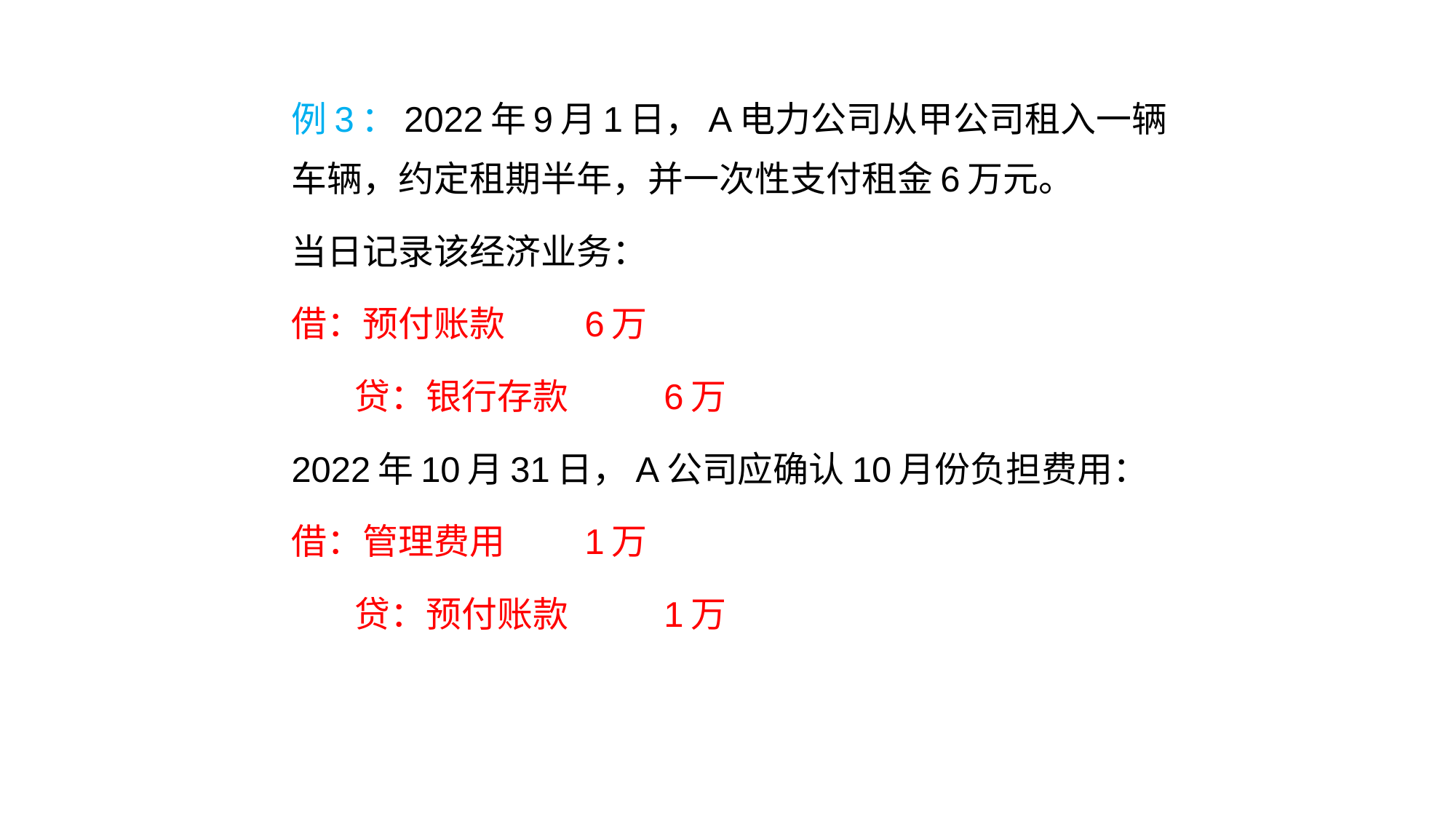

例3：2022年9月1日，A电力公司从甲公司租入一辆车辆，约定租期半年，并一次性支付租金6万元。
当日记录该经济业务：
借：预付账款         6万
       贷：银行存款           6万
2022年10月31日，A公司应确认10月份负担费用：
借：管理费用         1万
       贷：预付账款           1万